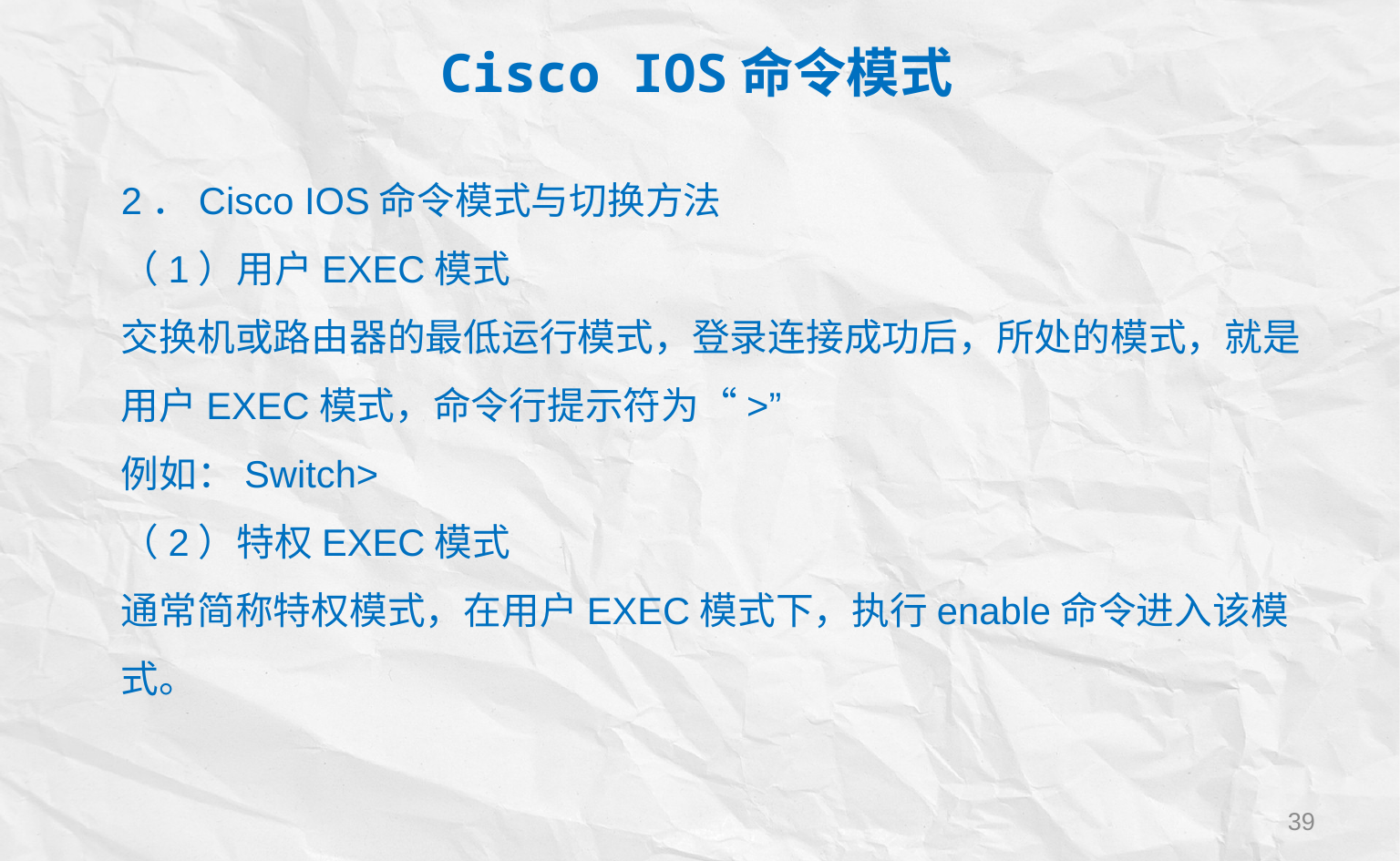

Cisco IOS命令模式
2．Cisco IOS命令模式与切换方法
（1）用户EXEC模式
交换机或路由器的最低运行模式，登录连接成功后，所处的模式，就是用户EXEC模式，命令行提示符为“>”
例如：Switch>
（2）特权EXEC模式
通常简称特权模式，在用户EXEC模式下，执行enable命令进入该模式。

 39